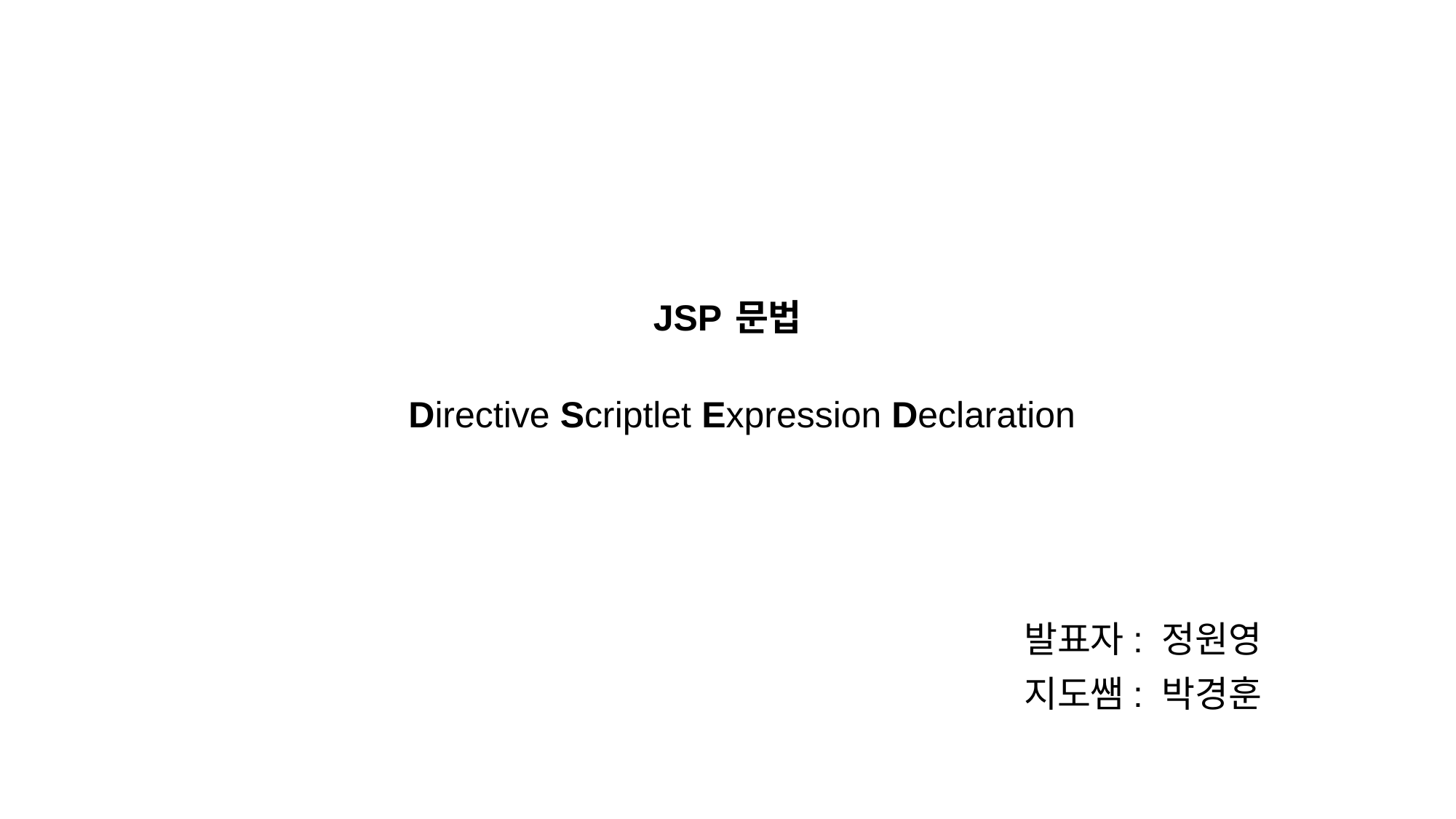

# JSP 문법
Directive Scriptlet Expression Declaration

발표자: 정원영
지도쌤: 박경훈